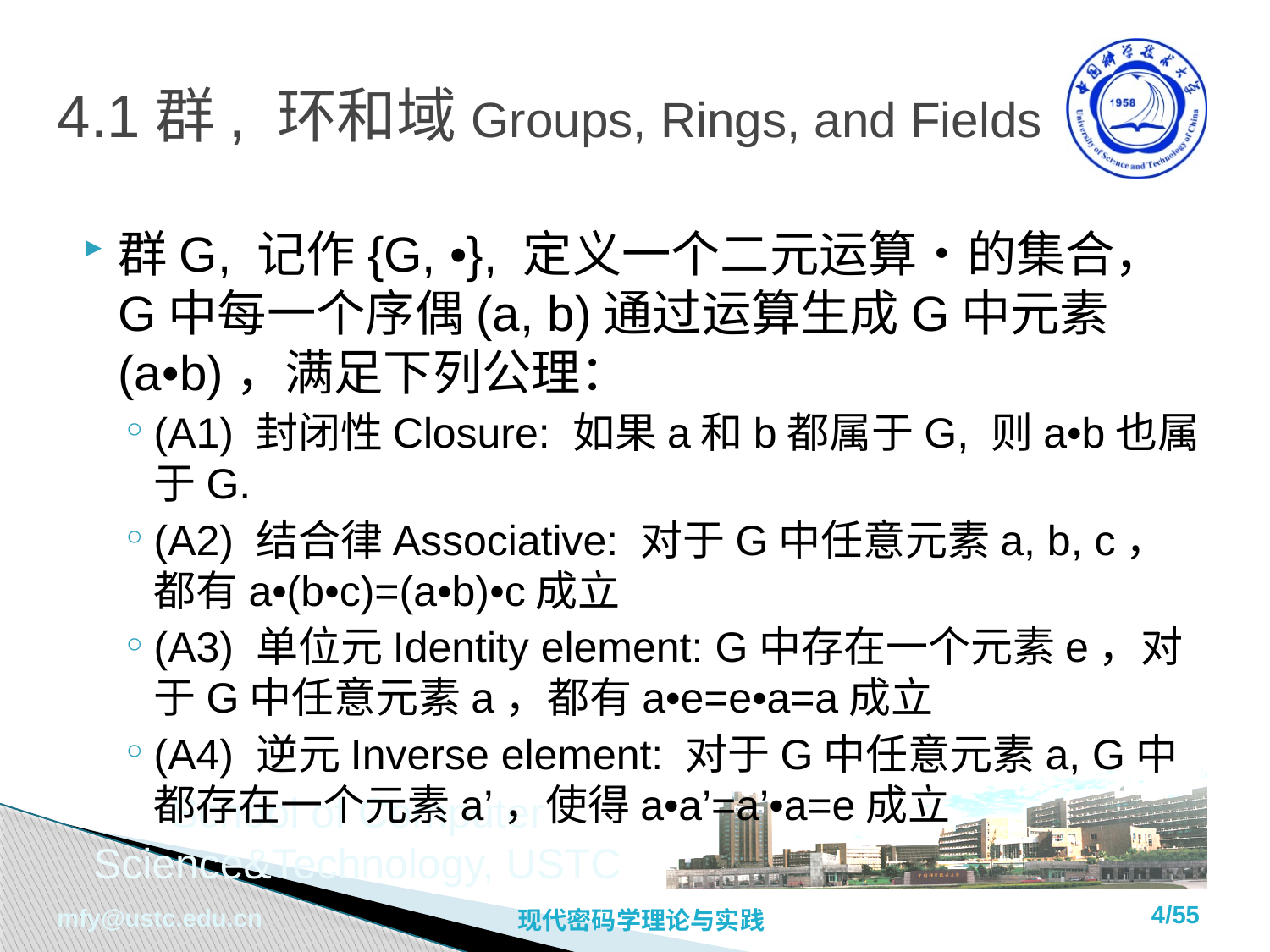

# 4.1群, 环和域Groups, Rings, and Fields
群G, 记作{G, •}, 定义一个二元运算•的集合，G中每一个序偶(a, b)通过运算生成G中元素(a•b)，满足下列公理：
(A1) 封闭性Closure: 如果a和b都属于G, 则a•b也属于G.
(A2) 结合律Associative: 对于G中任意元素a, b, c，都有a•(b•c)=(a•b)•c成立
(A3) 单位元Identity element: G中存在一个元素e，对于G中任意元素a，都有a•e=e•a=a成立
(A4) 逆元Inverse element: 对于G中任意元素a, G中都存在一个元素a’，使得a•a’=a’•a=e成立